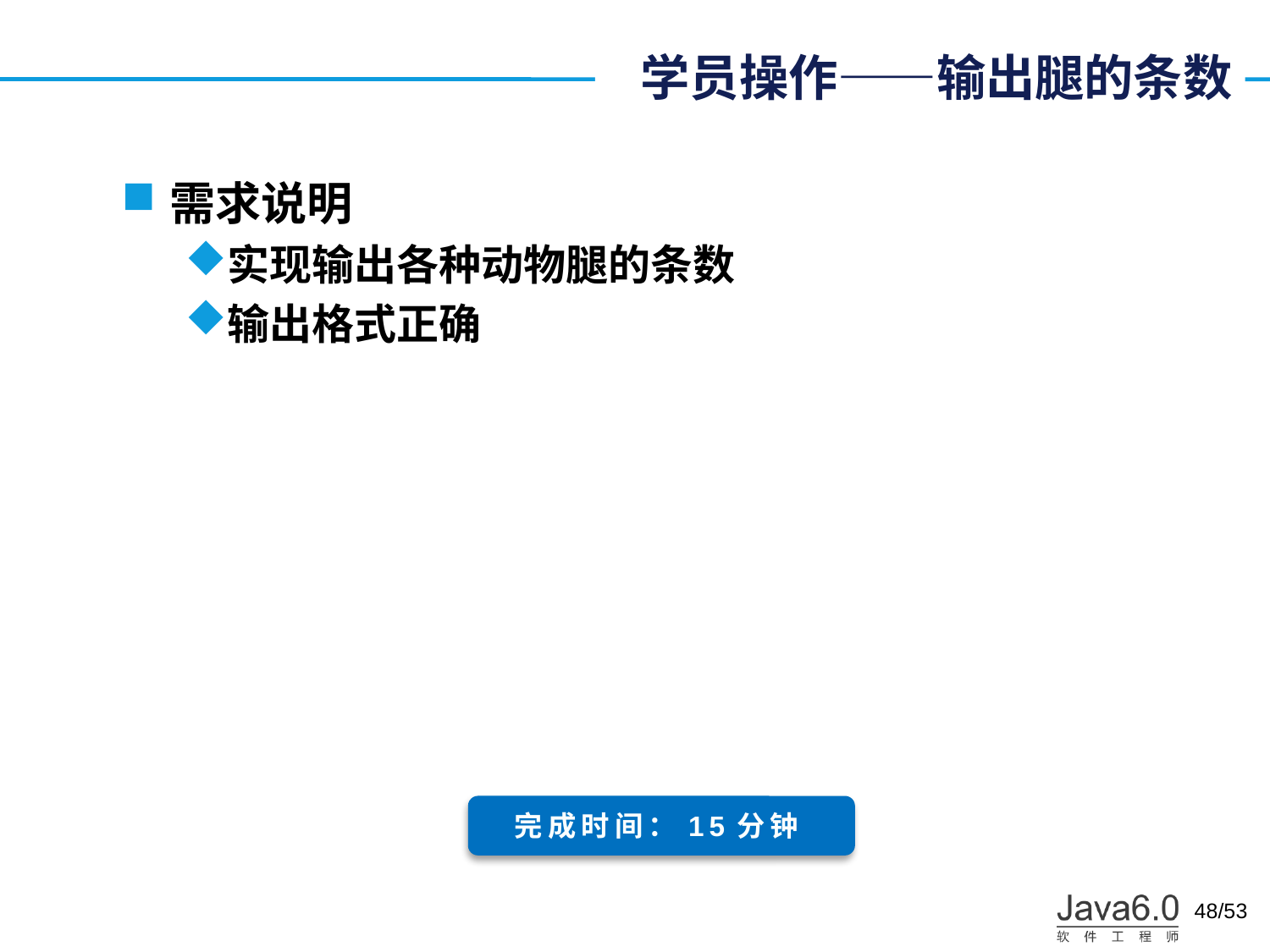

# 学员操作——输出腿的条数
需求说明
实现输出各种动物腿的条数
输出格式正确

完成时间：15分钟
48/53